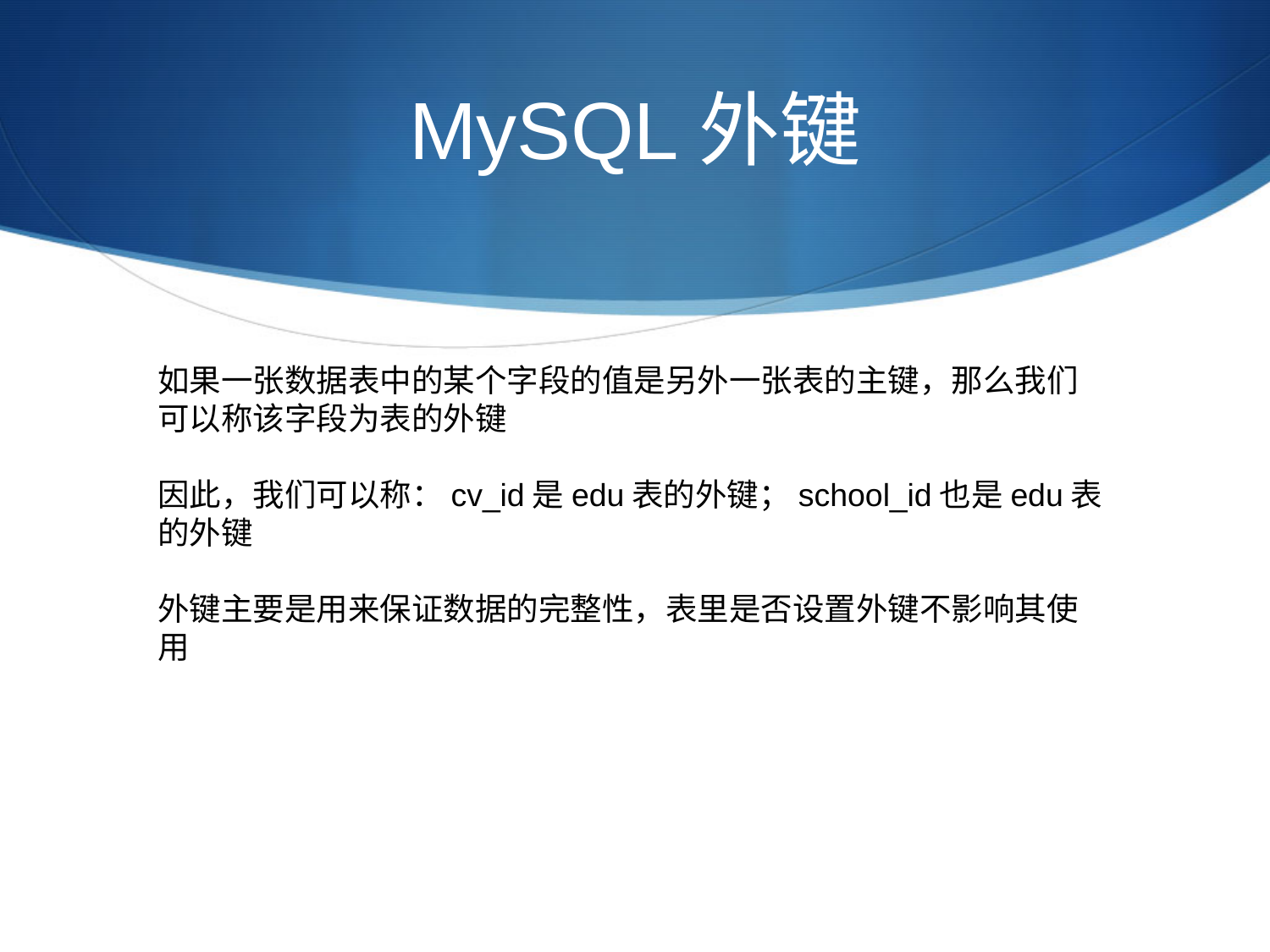

# MySQL外键
如果一张数据表中的某个字段的值是另外一张表的主键，那么我们可以称该字段为表的外键

因此，我们可以称：cv_id是edu表的外键；school_id也是edu表的外键

外键主要是用来保证数据的完整性，表里是否设置外键不影响其使用